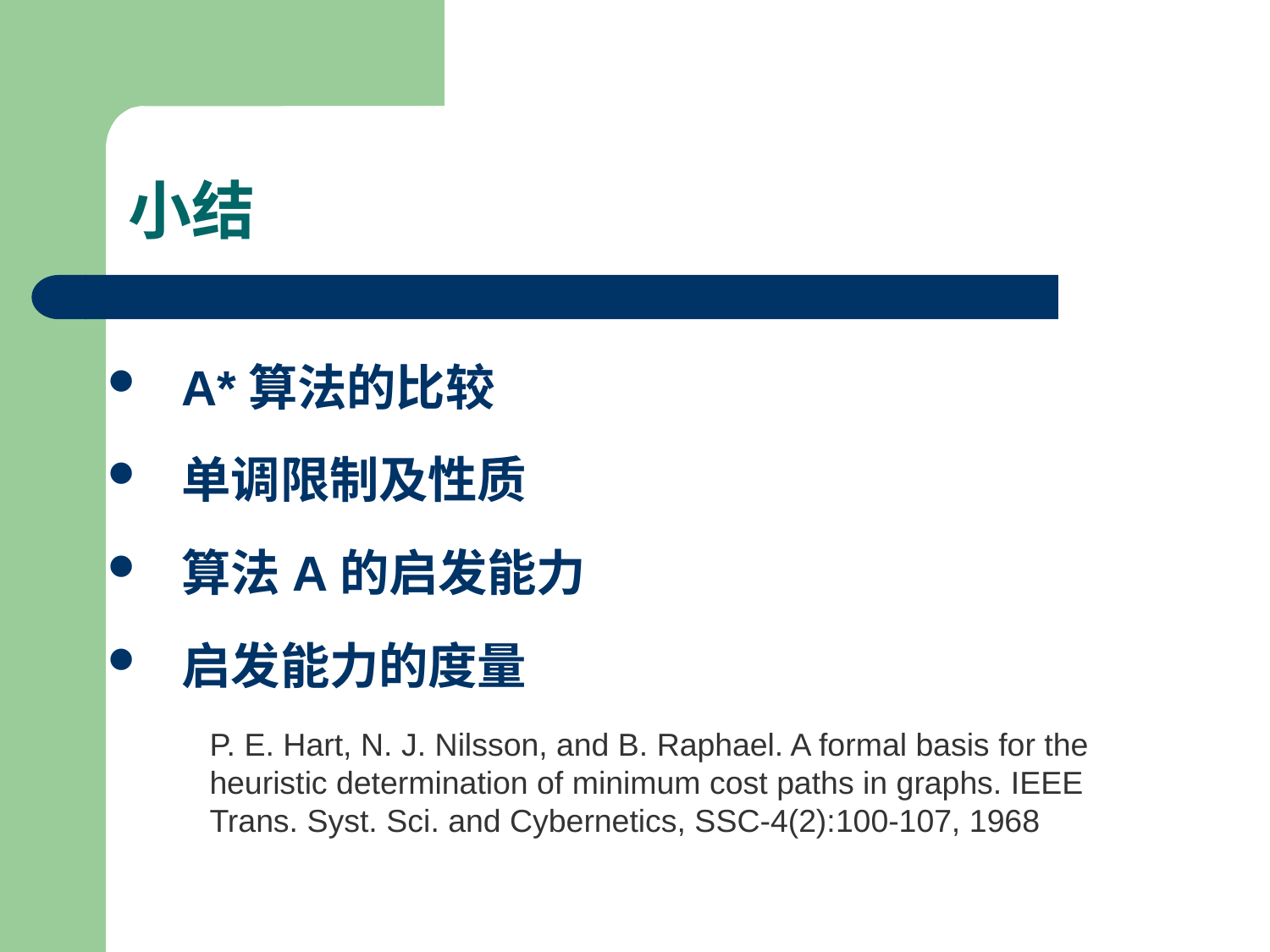

小结
A*算法的比较
单调限制及性质
算法A的启发能力
启发能力的度量

P. E. Hart, N. J. Nilsson, and B. Raphael. A formal basis for the heuristic determination of minimum cost paths in graphs. IEEE Trans. Syst. Sci. and Cybernetics, SSC-4(2):100-107, 1968
94